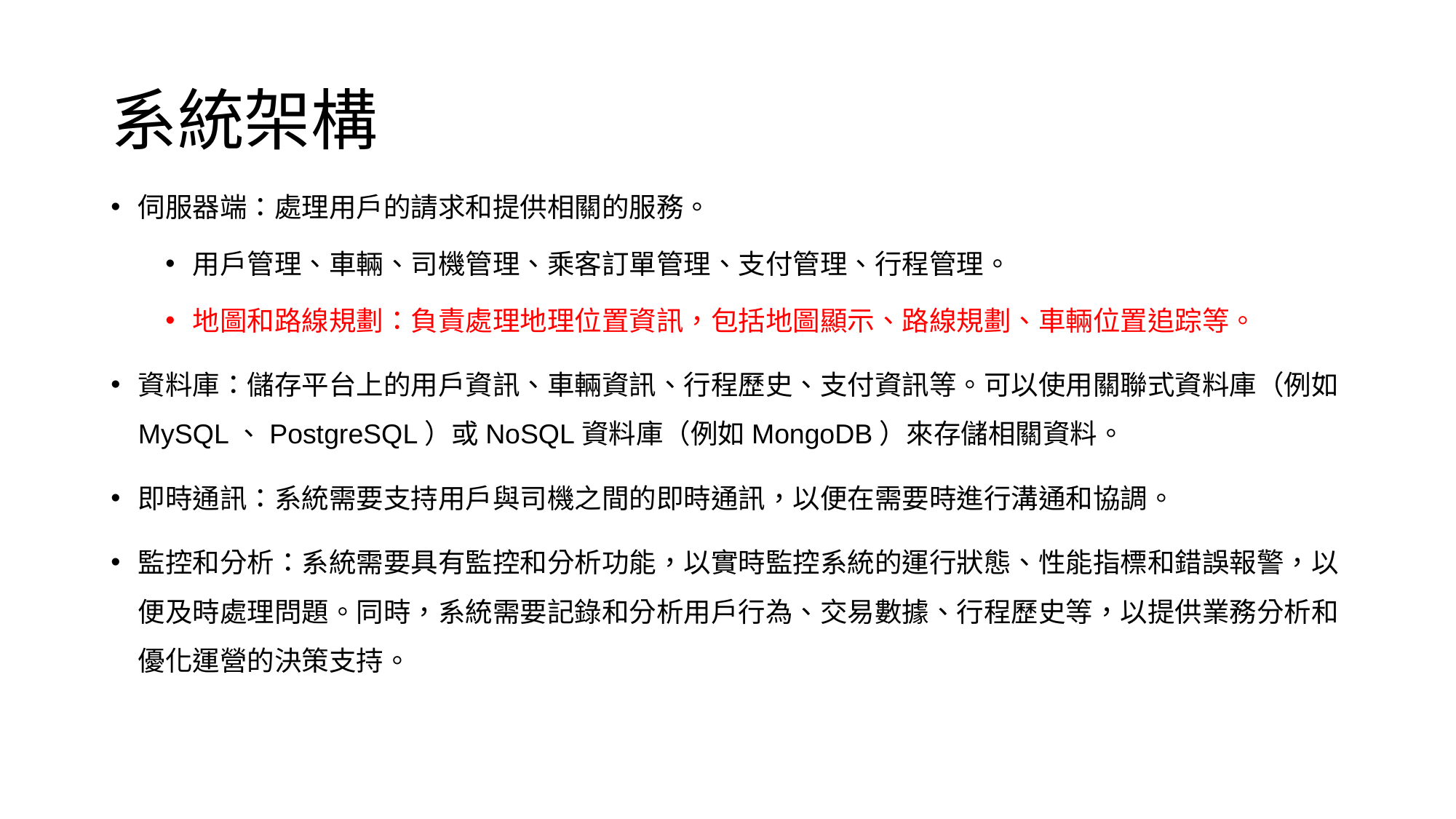

# 系統架構
伺服器端：處理用戶的請求和提供相關的服務。
用戶管理、車輛、司機管理、乘客訂單管理、支付管理、行程管理。
地圖和路線規劃：負責處理地理位置資訊，包括地圖顯示、路線規劃、車輛位置追踪等。
資料庫：儲存平台上的用戶資訊、車輛資訊、行程歷史、支付資訊等。可以使用關聯式資料庫（例如MySQL、PostgreSQL）或NoSQL資料庫（例如MongoDB）來存儲相關資料。
即時通訊：系統需要支持用戶與司機之間的即時通訊，以便在需要時進行溝通和協調。
監控和分析：系統需要具有監控和分析功能，以實時監控系統的運行狀態、性能指標和錯誤報警，以便及時處理問題。同時，系統需要記錄和分析用戶行為、交易數據、行程歷史等，以提供業務分析和優化運營的決策支持。